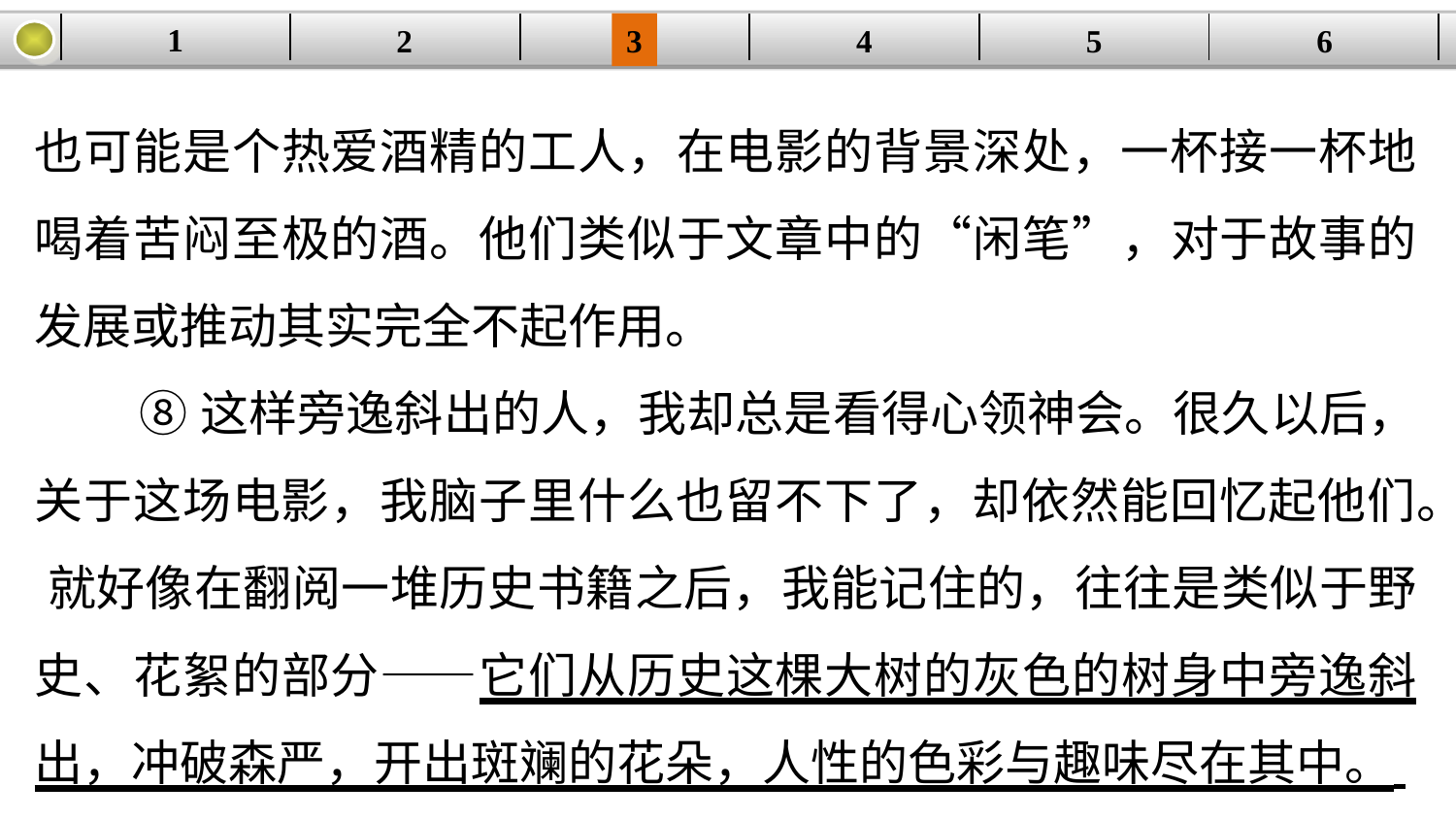

1
2
3
4
|  |  |  |  |  |  |
| --- | --- | --- | --- | --- | --- |
5
6

也可能是个热爱酒精的工人，在电影的背景深处，一杯接一杯地喝着苦闷至极的酒。他们类似于文章中的“闲笔”，对于故事的发展或推动其实完全不起作用。
⑧这样旁逸斜出的人，我却总是看得心领神会。很久以后，关于这场电影，我脑子里什么也留不下了，却依然能回忆起他们。 就好像在翻阅一堆历史书籍之后，我能记住的，往往是类似于野史、花絮的部分——它们从历史这棵大树的灰色的树身中旁逸斜出，冲破森严，开出斑斓的花朵，人性的色彩与趣味尽在其中。